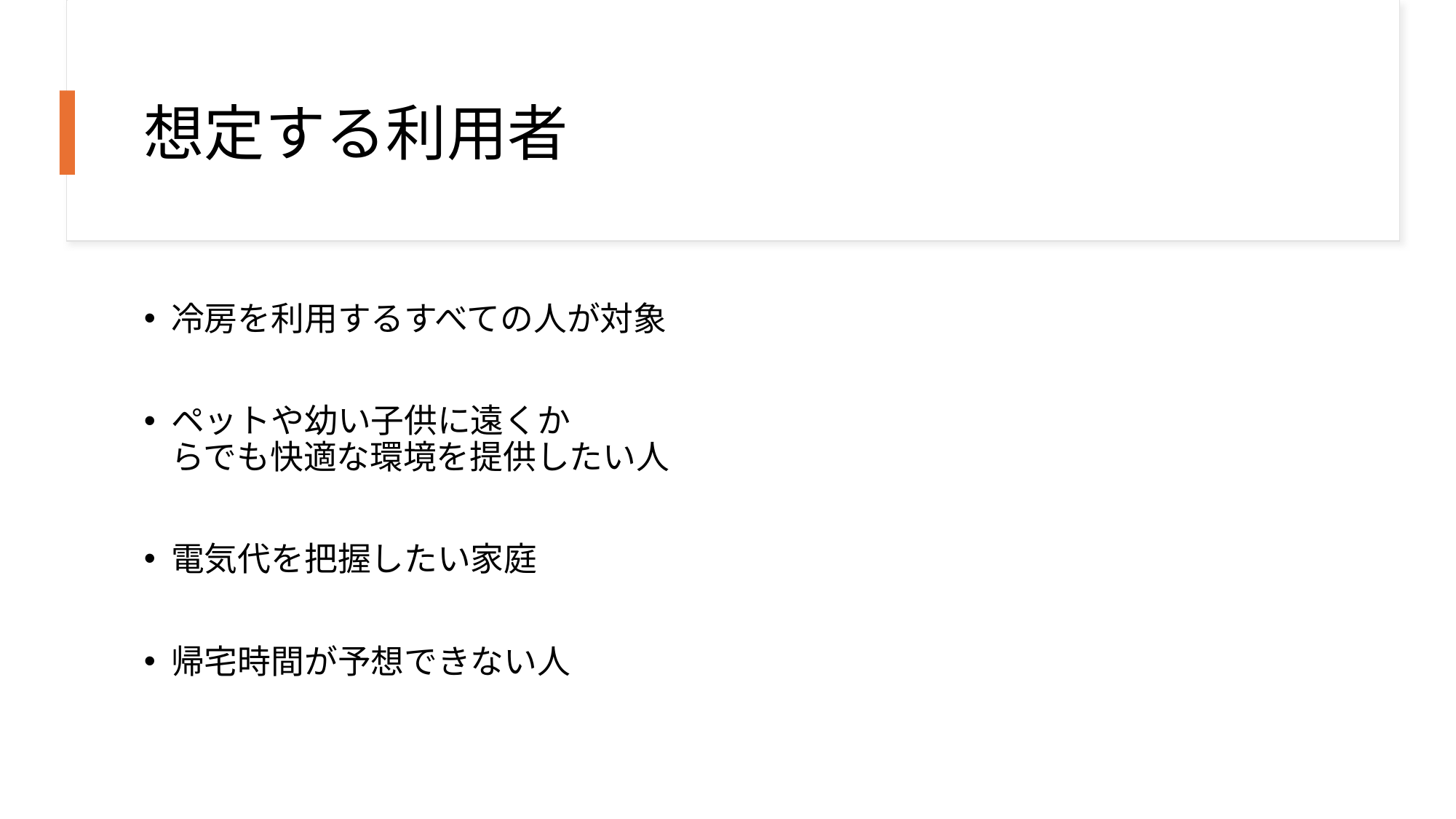

# 想定する利用者

冷房を利用するすべての人が対象

ペットや幼い子供に遠くか
らでも快適な環境を提供したい人

電気代を把握したい家庭

帰宅時間が予想できない人